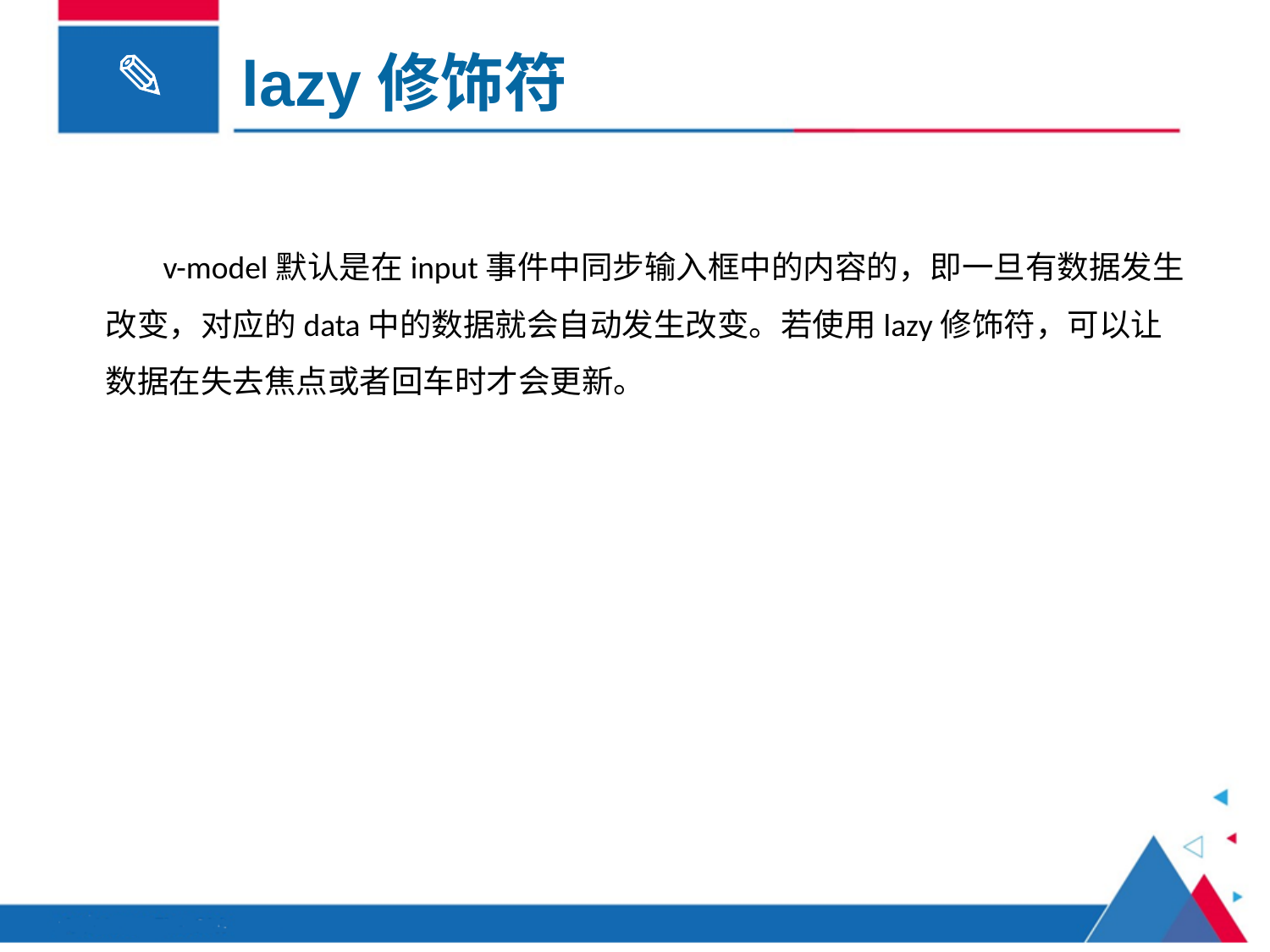

lazy修饰符
        v-model默认是在input事件中同步输入框中的内容的，即一旦有数据发生改变，对应的data中的数据就会自动发生改变。若使用lazy修饰符，可以让数据在失去焦点或者回车时才会更新。